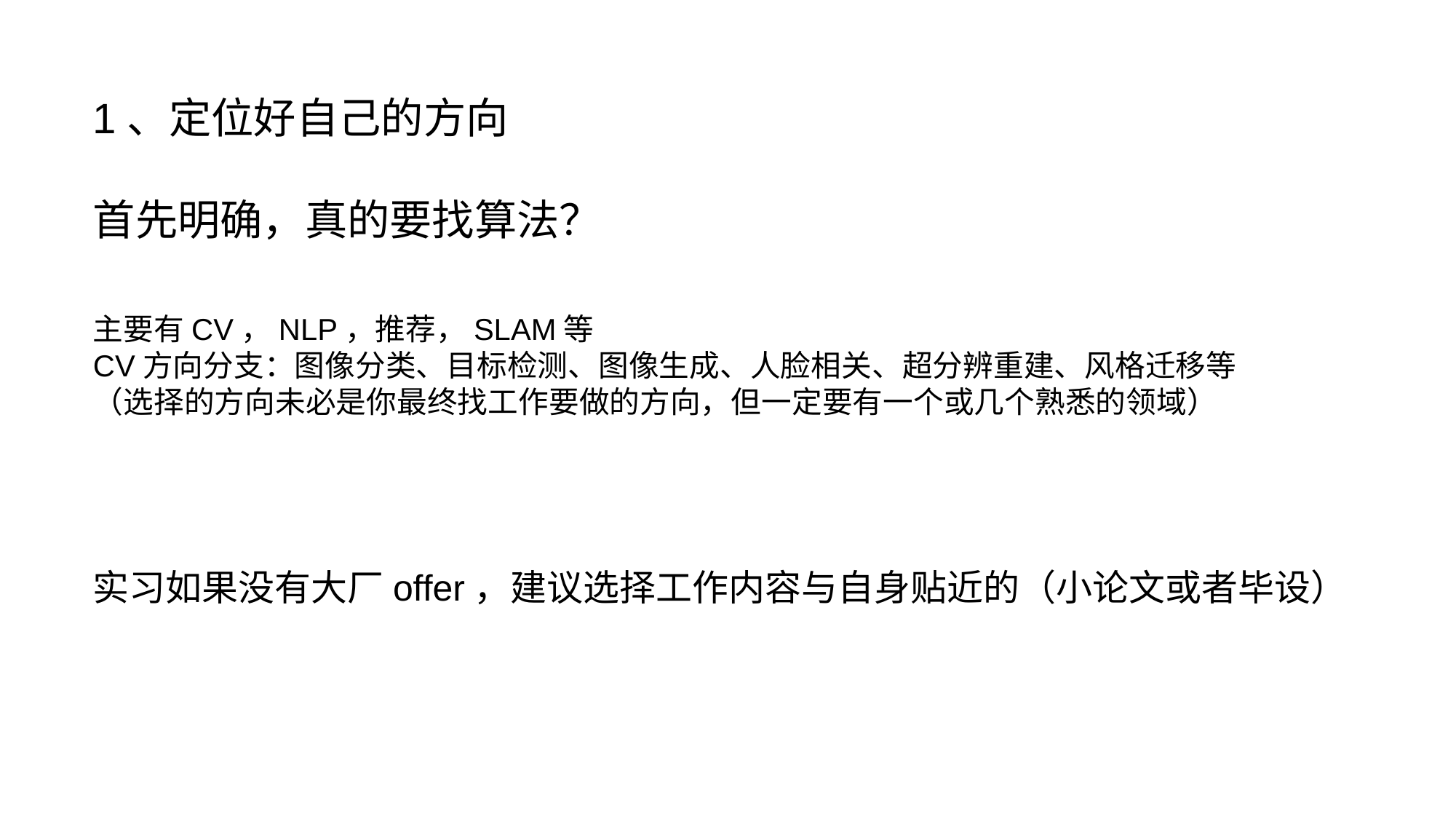

1、定位好自己的方向

首先明确，真的要找算法？

主要有CV，NLP，推荐，SLAM等
CV方向分支：图像分类、目标检测、图像生成、人脸相关、超分辨重建、风格迁移等
（选择的方向未必是你最终找工作要做的方向，但一定要有一个或几个熟悉的领域）

实习如果没有大厂offer，建议选择工作内容与自身贴近的（小论文或者毕设）